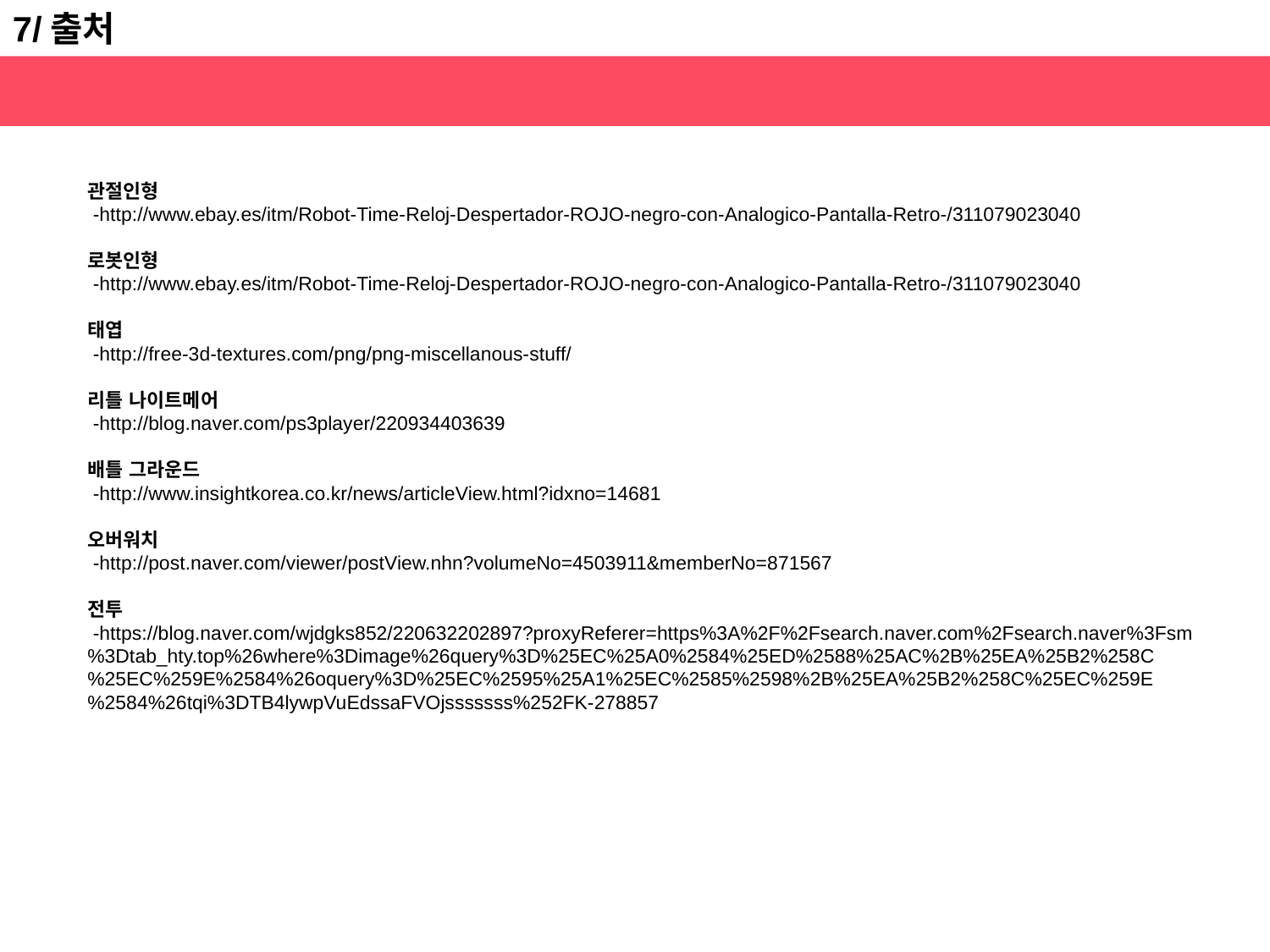

7/출처

관절인형
 -http://www.ebay.es/itm/Robot-Time-Reloj-Despertador-ROJO-negro-con-Analogico-Pantalla-Retro-/311079023040

로봇인형
 -http://www.ebay.es/itm/Robot-Time-Reloj-Despertador-ROJO-negro-con-Analogico-Pantalla-Retro-/311079023040

태엽
 -http://free-3d-textures.com/png/png-miscellanous-stuff/

리틀 나이트메어
 -http://blog.naver.com/ps3player/220934403639

배틀 그라운드
 -http://www.insightkorea.co.kr/news/articleView.html?idxno=14681

오버워치
 -http://post.naver.com/viewer/postView.nhn?volumeNo=4503911&memberNo=871567

전투
 -https://blog.naver.com/wjdgks852/220632202897?proxyReferer=https%3A%2F%2Fsearch.naver.com%2Fsearch.naver%3Fsm%3Dtab_hty.top%26where%3Dimage%26query%3D%25EC%25A0%2584%25ED%2588%25AC%2B%25EA%25B2%258C%25EC%259E%2584%26oquery%3D%25EC%2595%25A1%25EC%2585%2598%2B%25EA%25B2%258C%25EC%259E%2584%26tqi%3DTB4lywpVuEdssaFVOjsssssss%252FK-278857